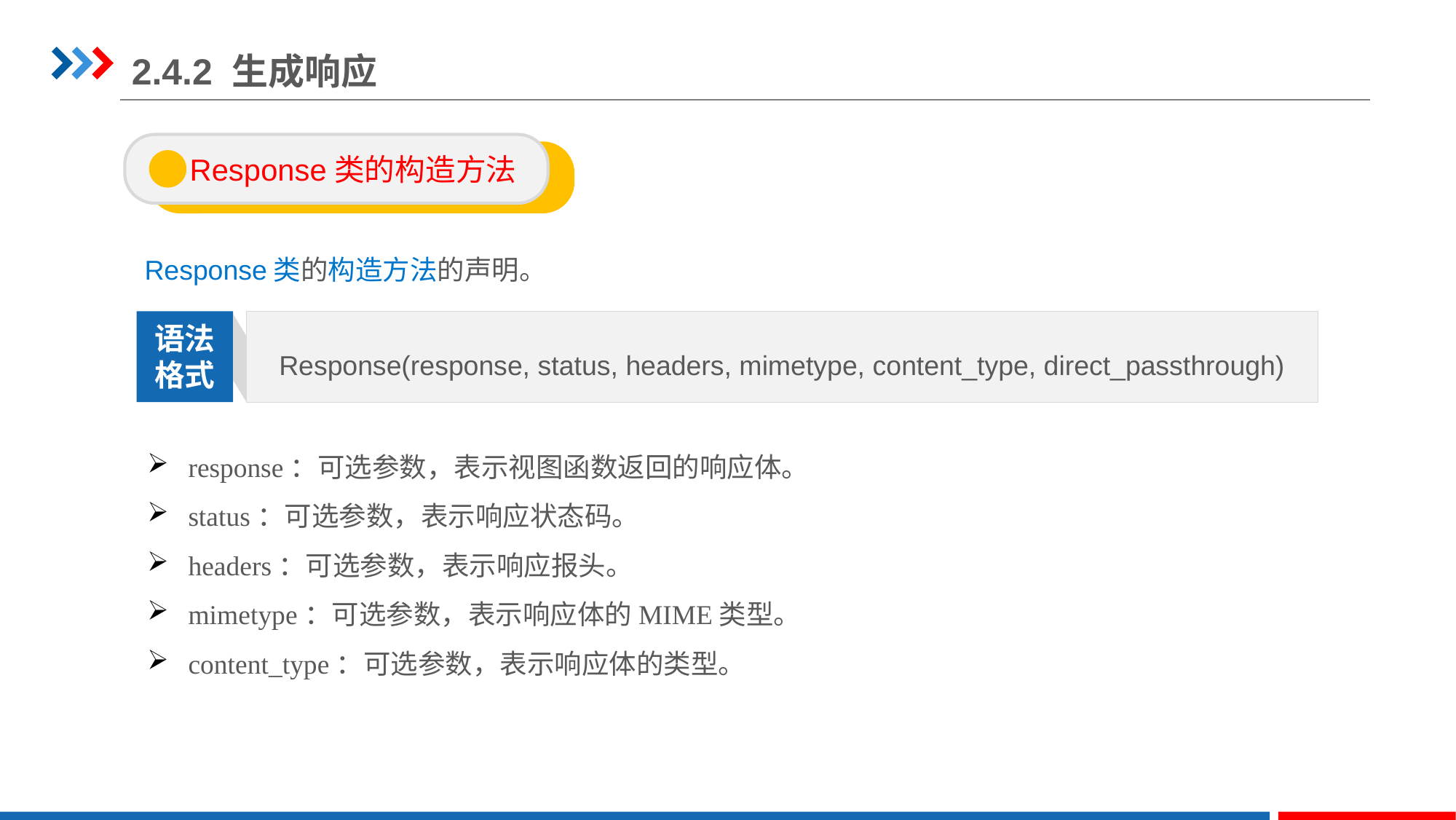

2.4.2 生成响应
    Response类的构造方法

Response类的构造方法的声明。

Response(response, status, headers, mimetype, content_type, direct_passthrough)

语法
格式
response：可选参数，表示视图函数返回的响应体。
status：可选参数，表示响应状态码。
headers：可选参数，表示响应报头。
mimetype：可选参数，表示响应体的MIME类型。
content_type：可选参数，表示响应体的类型。